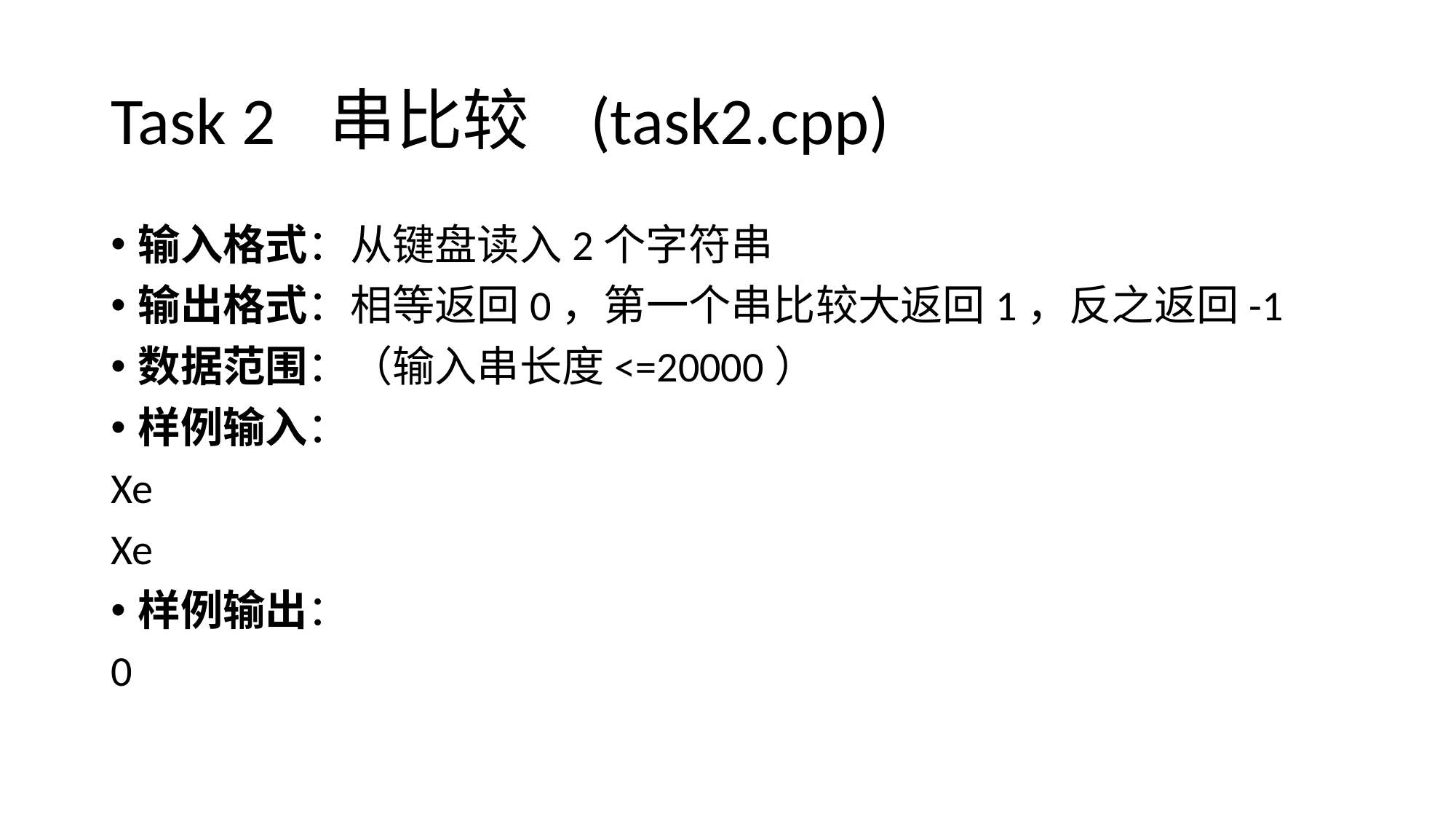

# Task 2	串比较   (task2.cpp)
输入格式：从键盘读入2个字符串
输出格式：相等返回0，第一个串比较大返回1，反之返回-1
数据范围：（输入串长度<=20000）
样例输入：
Xe
Xe
样例输出：
0